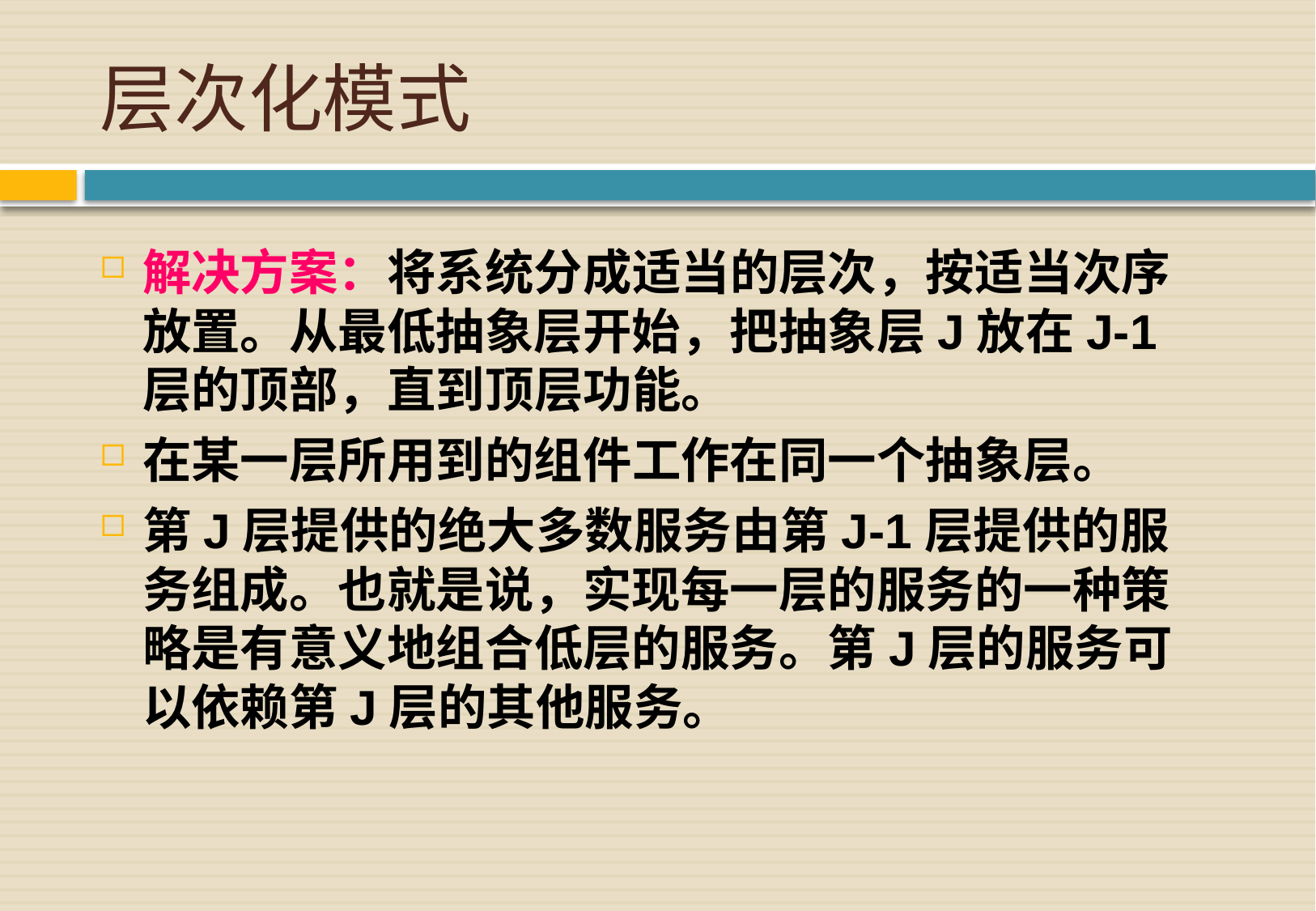

# 层次化模式
解决方案：将系统分成适当的层次，按适当次序放置。从最低抽象层开始，把抽象层J放在J-1层的顶部，直到顶层功能。
在某一层所用到的组件工作在同一个抽象层。
第J层提供的绝大多数服务由第J-1层提供的服务组成。也就是说，实现每一层的服务的一种策略是有意义地组合低层的服务。第J层的服务可以依赖第J层的其他服务。